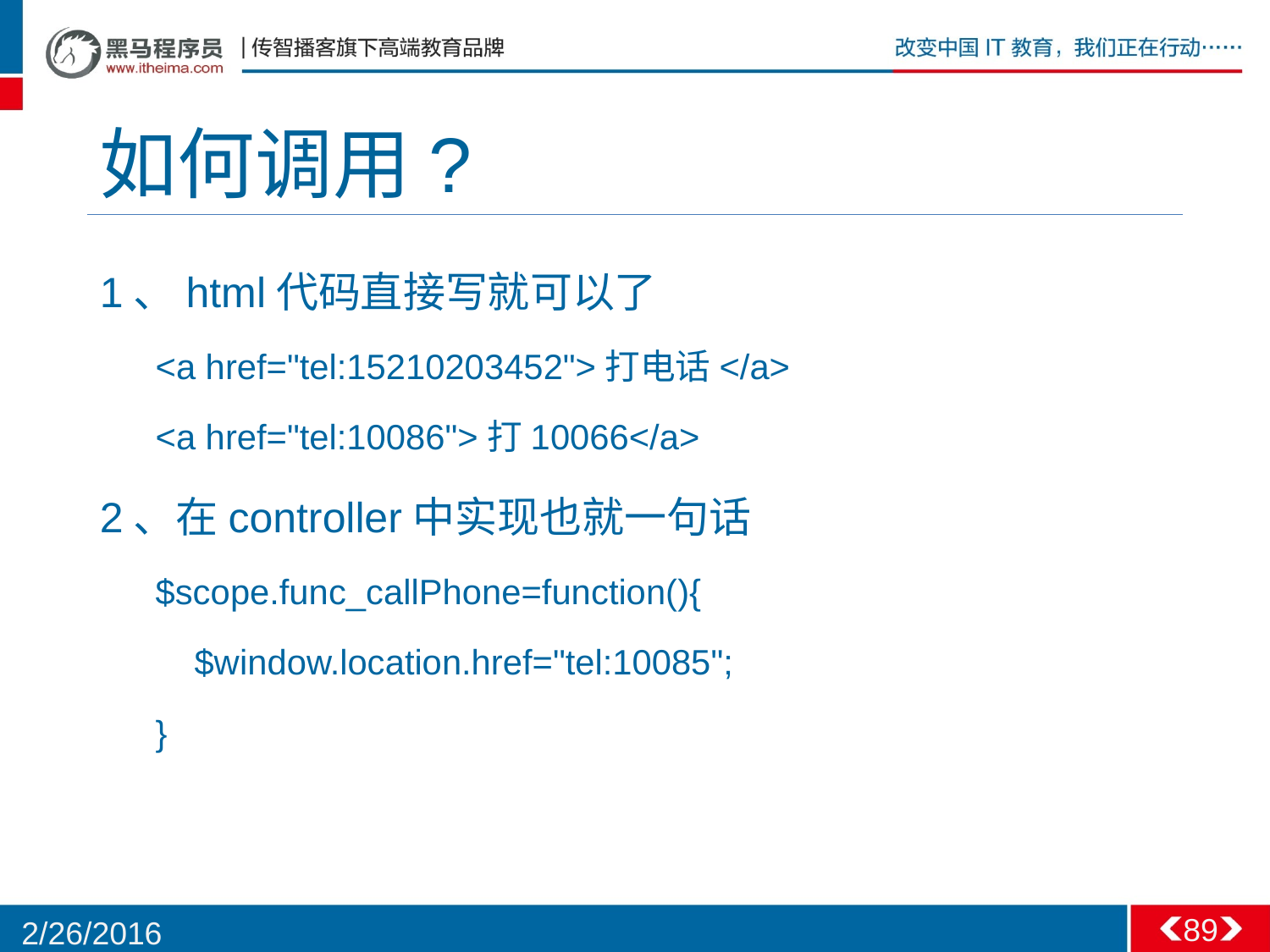

# 如何调用?
1、html代码直接写就可以了
<a href="tel:15210203452">打电话</a>
<a href="tel:10086">打10066</a>
2、在controller中实现也就一句话
$scope.func_callPhone=function(){
    $window.location.href="tel:10085";
}
89

2/26/2016